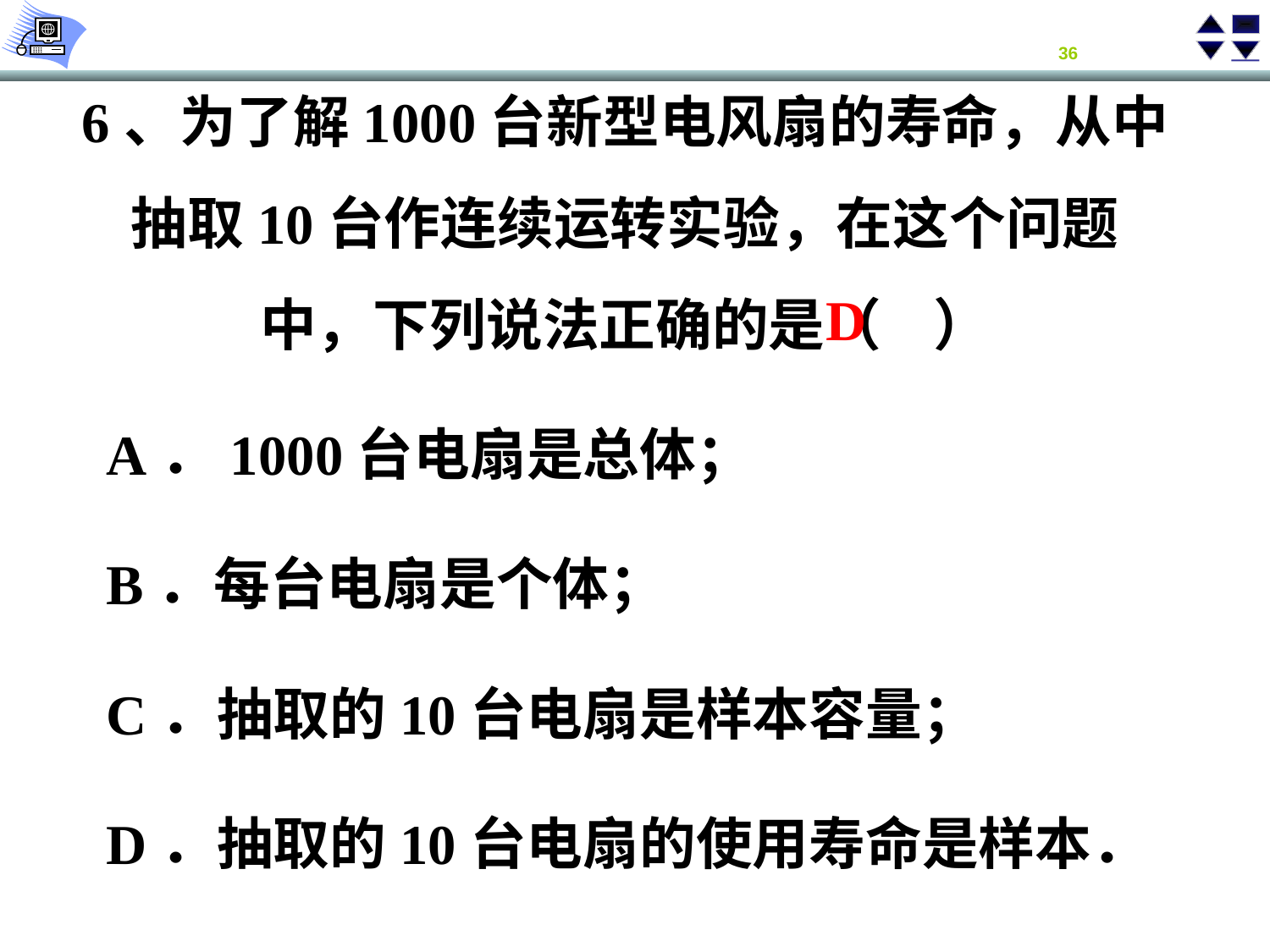

6、为了解1000台新型电风扇的寿命，从中抽取10台作连续运转实验，在这个问题中，下列说法正确的是（    ）
  A．1000台电扇是总体；
  B．每台电扇是个体；
  C．抽取的10台电扇是样本容量；
  D．抽取的10台电扇的使用寿命是样本．
D